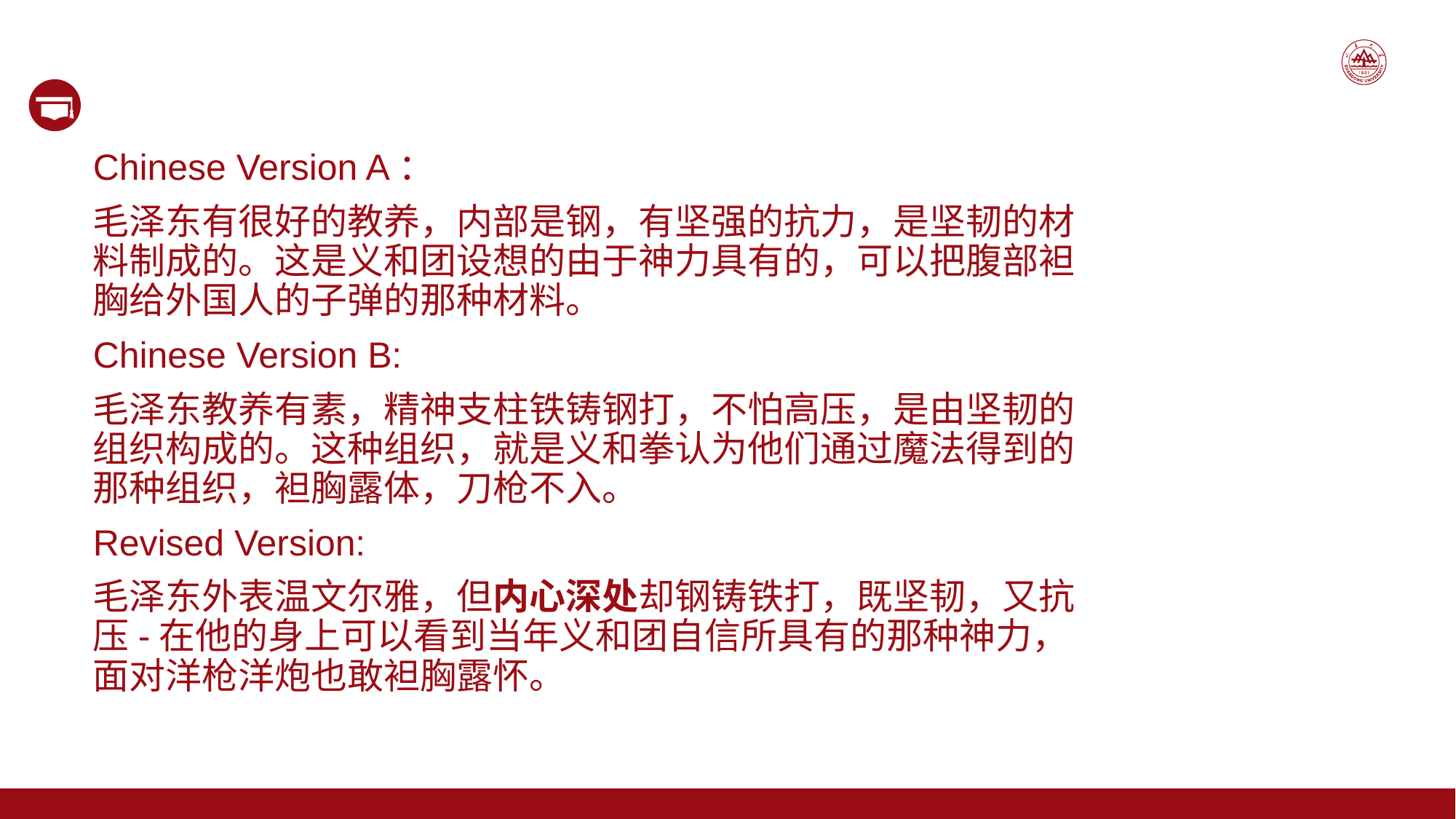

Chinese Version A：
毛泽东有很好的教养，内部是钢，有坚强的抗力，是坚韧的材料制成的。这是义和团设想的由于神力具有的，可以把腹部袒胸给外国人的子弹的那种材料。
Chinese Version B:
毛泽东教养有素，精神支柱铁铸钢打，不怕高压，是由坚韧的组织构成的。这种组织，就是义和拳认为他们通过魔法得到的那种组织，袒胸露体，刀枪不入。
Revised Version:
毛泽东外表温文尔雅，但内心深处却钢铸铁打，既坚韧，又抗压-在他的身上可以看到当年义和团自信所具有的那种神力，面对洋枪洋炮也敢袒胸露怀。